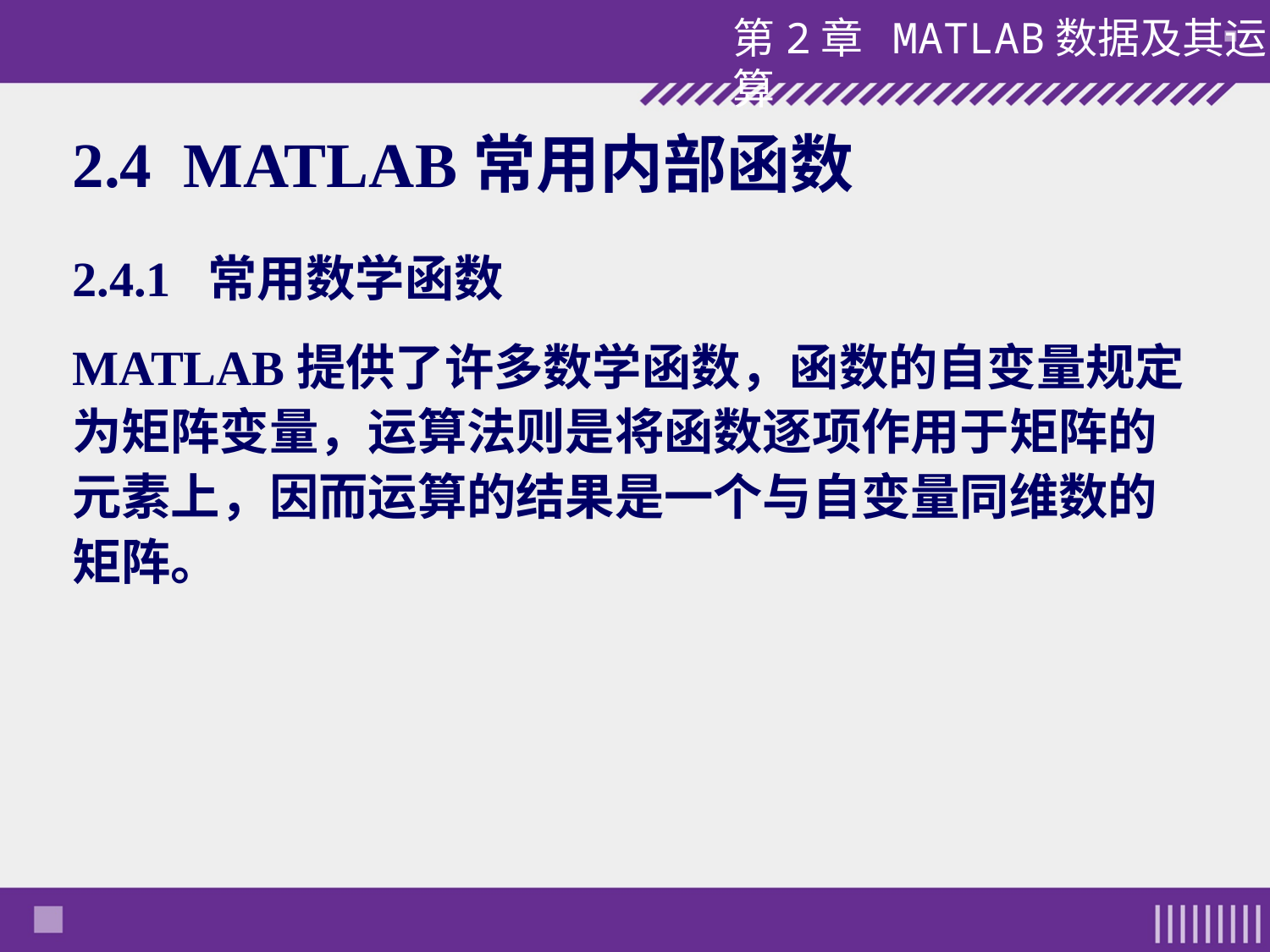

2.4  MATLAB常用内部函数
2.4.1  常用数学函数

MATLAB提供了许多数学函数，函数的自变量规定为矩阵变量，运算法则是将函数逐项作用于矩阵的元素上，因而运算的结果是一个与自变量同维数的矩阵。